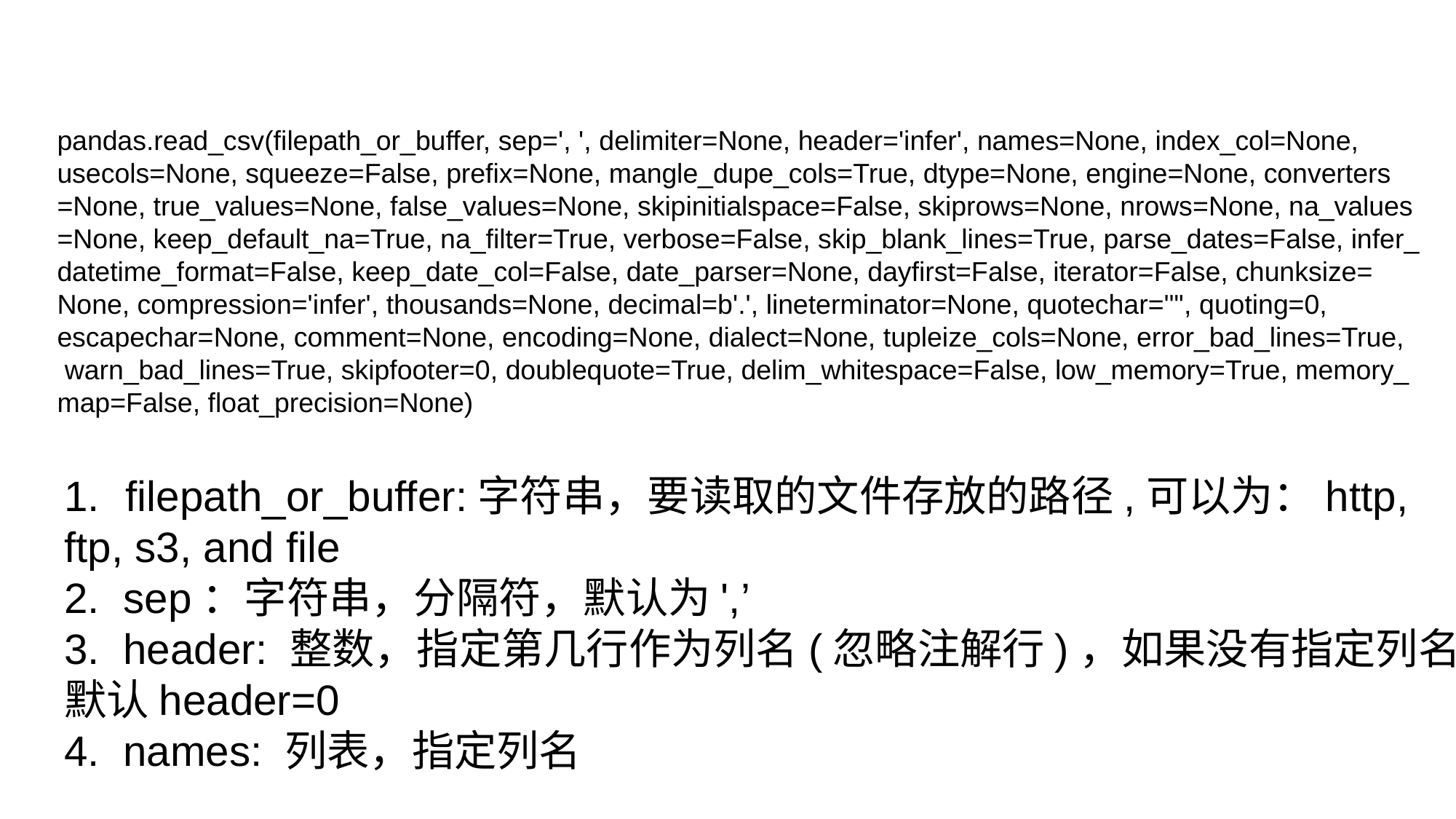

pandas.read_csv(filepath_or_buffer, sep=', ', delimiter=None, header='infer', names=None, index_col=None,
usecols=None, squeeze=False, prefix=None, mangle_dupe_cols=True, dtype=None, engine=None, converters
=None, true_values=None, false_values=None, skipinitialspace=False, skiprows=None, nrows=None, na_values
=None, keep_default_na=True, na_filter=True, verbose=False, skip_blank_lines=True, parse_dates=False, infer_
datetime_format=False, keep_date_col=False, date_parser=None, dayfirst=False, iterator=False, chunksize=
None, compression='infer', thousands=None, decimal=b'.', lineterminator=None, quotechar='"', quoting=0,
escapechar=None, comment=None, encoding=None, dialect=None, tupleize_cols=None, error_bad_lines=True,
 warn_bad_lines=True, skipfooter=0, doublequote=True, delim_whitespace=False, low_memory=True, memory_
map=False, float_precision=None)
filepath_or_buffer:字符串，要读取的文件存放的路径,可以为：http,
ftp, s3, and file
2.  sep：字符串，分隔符，默认为',’
3.  header: 整数，指定第几行作为列名(忽略注解行)，如果没有指定列名,
默认header=0
4.  names: 列表，指定列名